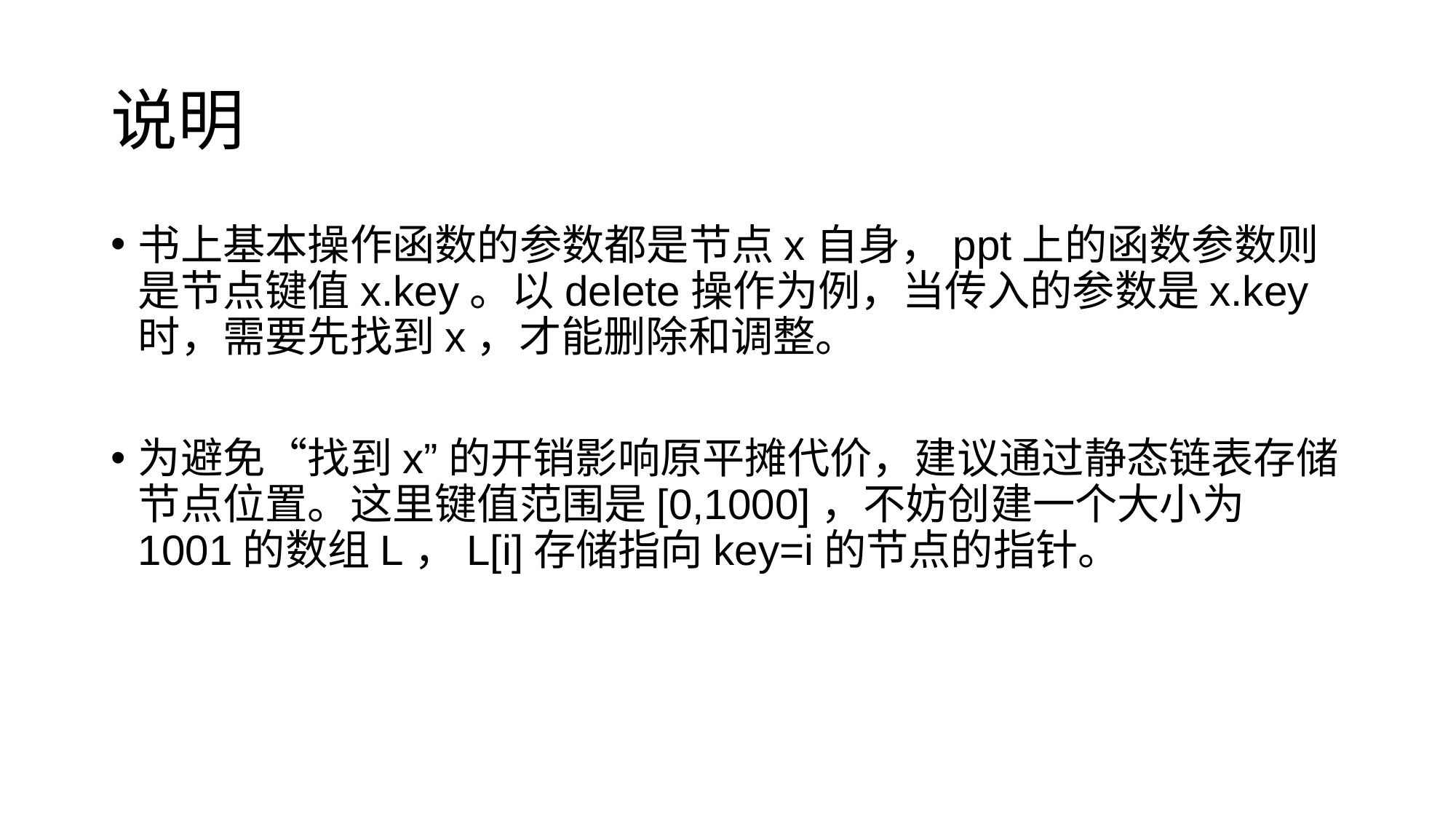

# 说明
书上基本操作函数的参数都是节点x自身，ppt上的函数参数则是节点键值x.key。以delete操作为例，当传入的参数是x.key时，需要先找到x，才能删除和调整。

为避免“找到x”的开销影响原平摊代价，建议通过静态链表存储节点位置。这里键值范围是[0,1000]，不妨创建一个大小为1001的数组L，L[i]存储指向key=i的节点的指针。